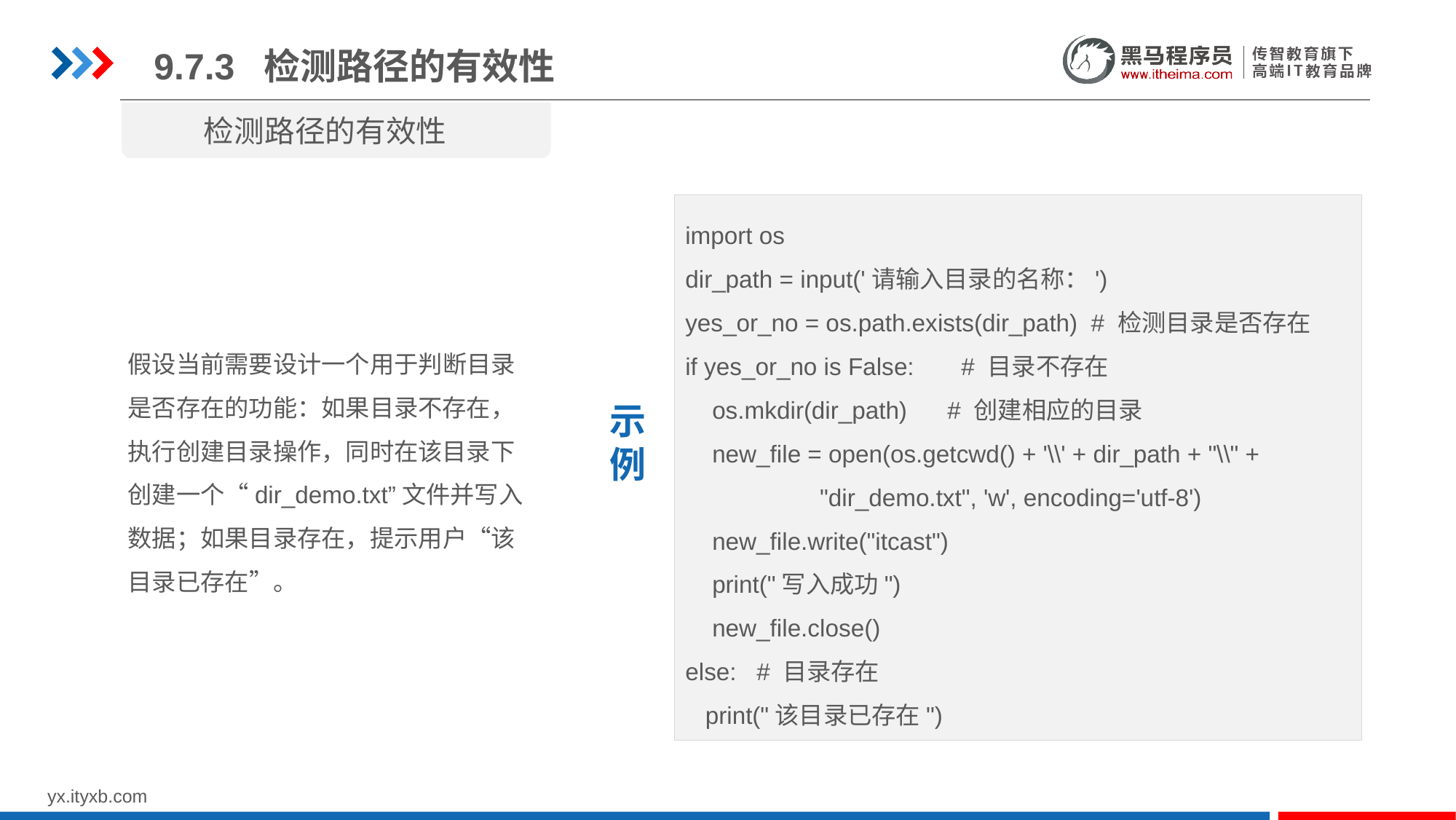

9.7.3  检测路径的有效性

检测路径的有效性
import os
dir_path = input('请输入目录的名称：')
yes_or_no = os.path.exists(dir_path)  # 检测目录是否存在
if yes_or_no is False:       # 目录不存在
    os.mkdir(dir_path)      # 创建相应的目录
    new_file = open(os.getcwd() + '\\' + dir_path + "\\" +
                    "dir_demo.txt", 'w', encoding='utf-8')
    new_file.write("itcast")
    print("写入成功")
    new_file.close()
else:   # 目录存在
   print("该目录已存在")
示
例
假设当前需要设计一个用于判断目录是否存在的功能：如果目录不存在，执行创建目录操作，同时在该目录下创建一个“dir_demo.txt”文件并写入数据；如果目录存在，提示用户“该目录已存在”。